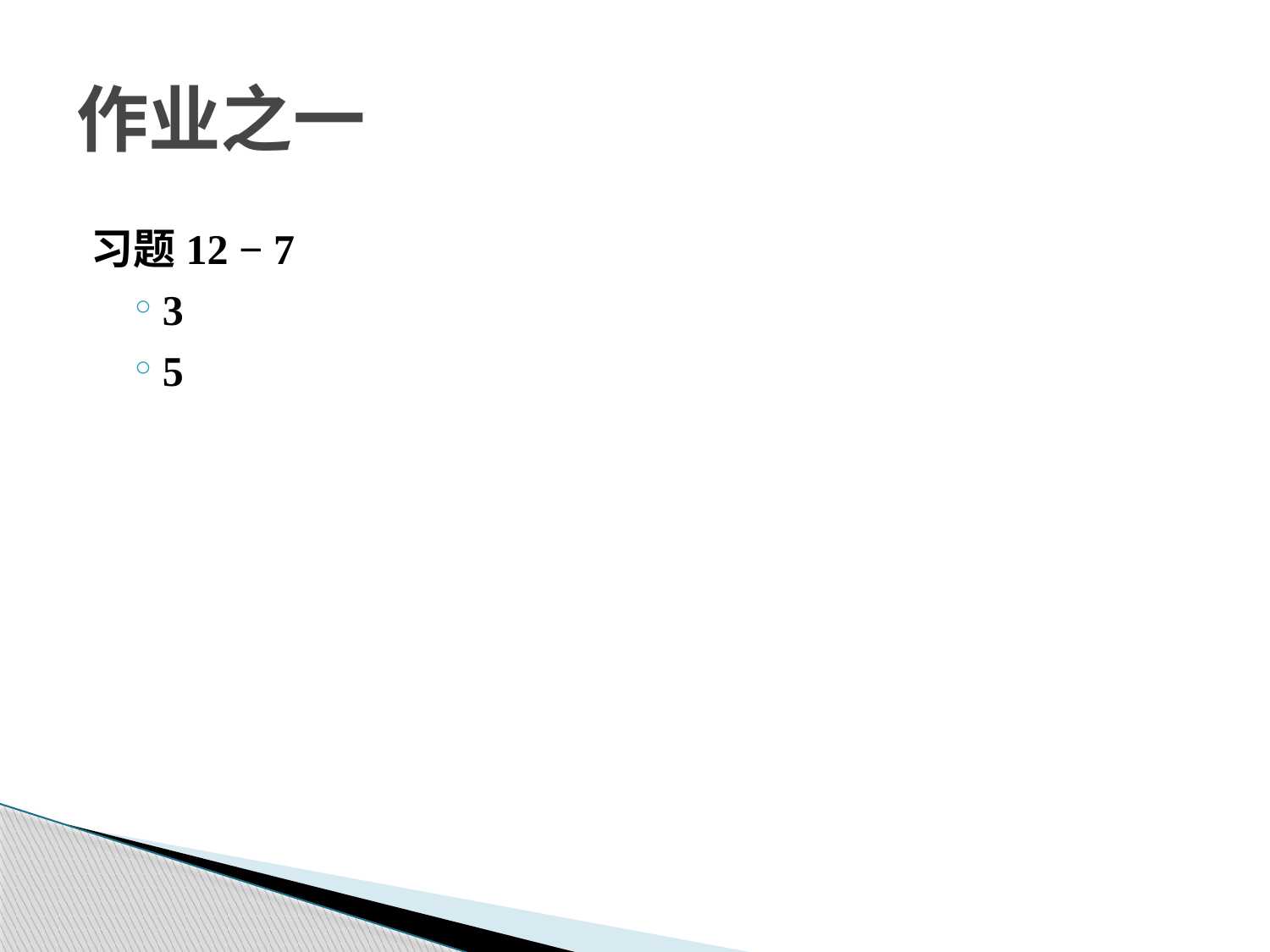

# 作业之一
习题12 − 7
3
5